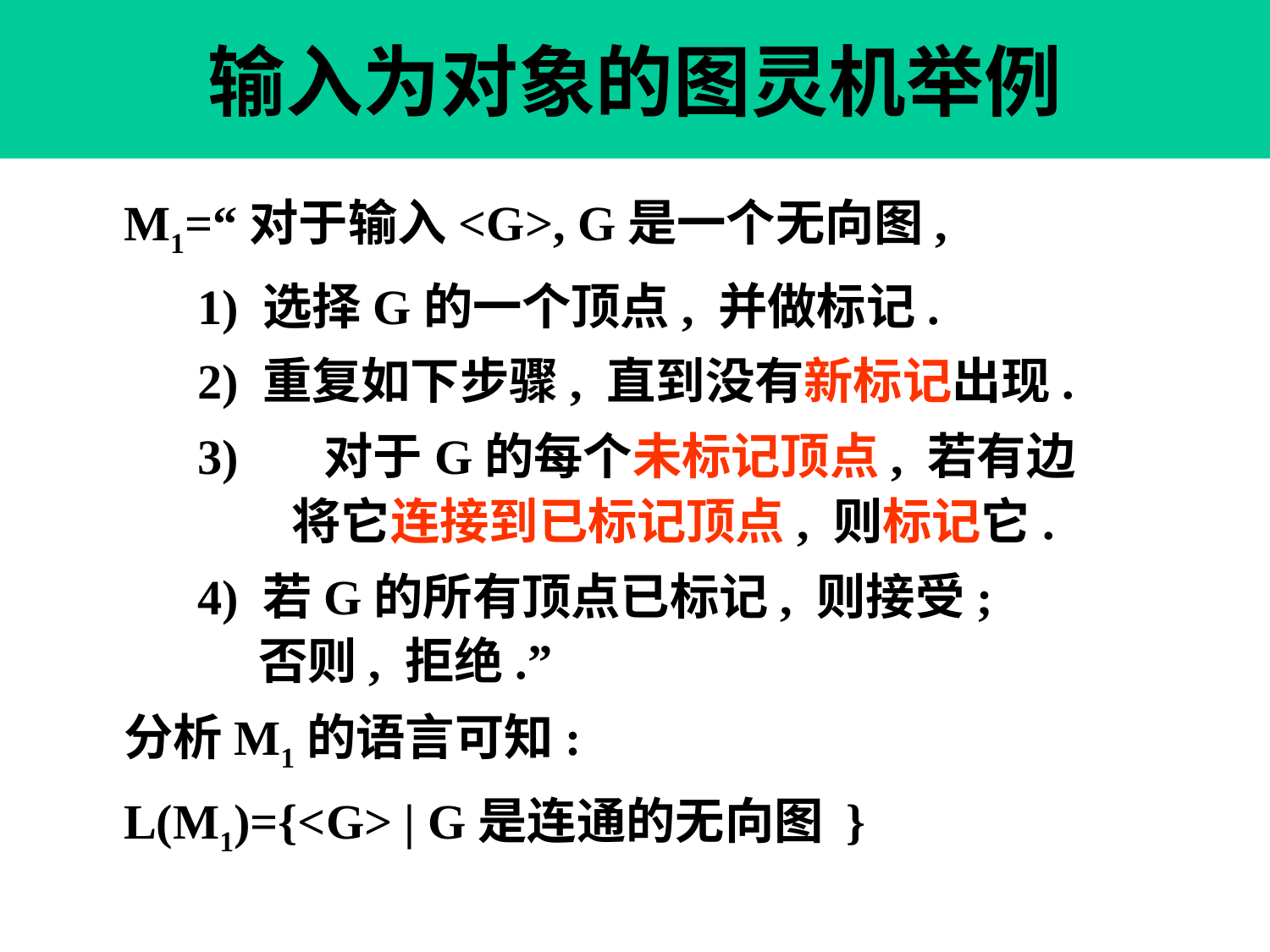

# 输入为对象的图灵机举例
M1=“对于输入<G>, G是一个无向图,
      1) 选择G的一个顶点, 并做标记.
      2) 重复如下步骤, 直到没有新标记出现.
      3)      对于G的每个未标记顶点, 若有边
               将它连接到已标记顶点, 则标记它.
      4) 若G的所有顶点已标记, 则接受;
          否则, 拒绝.”
分析M1的语言可知:
L(M1)={<G> | G是连通的无向图 }